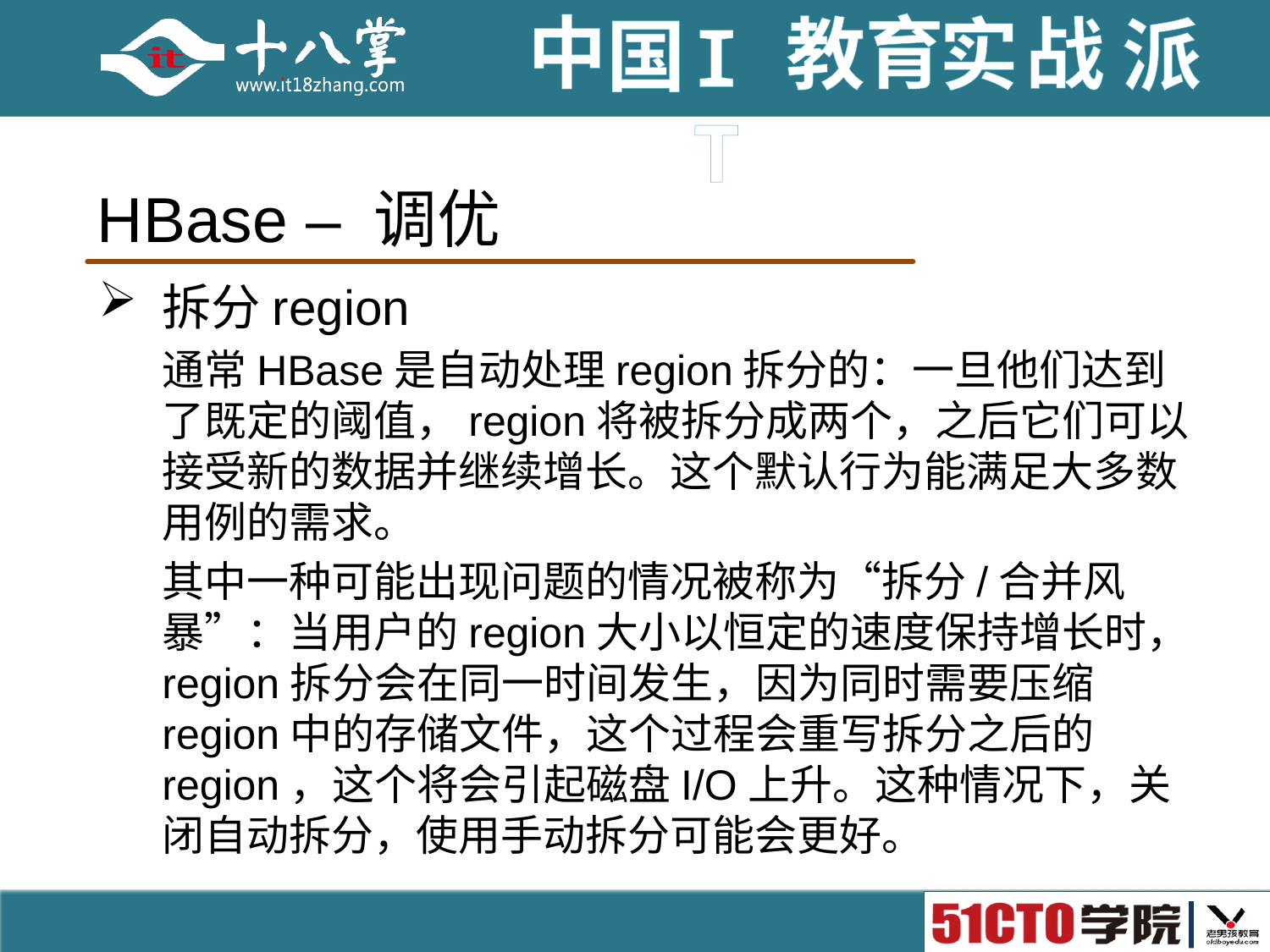

# HBase – 调优
拆分region
通常HBase是自动处理region拆分的：一旦他们达到了既定的阈值，region将被拆分成两个，之后它们可以接受新的数据并继续增长。这个默认行为能满足大多数用例的需求。
其中一种可能出现问题的情况被称为“拆分/合并风暴”：当用户的region大小以恒定的速度保持增长时，region拆分会在同一时间发生，因为同时需要压缩region中的存储文件，这个过程会重写拆分之后的region，这个将会引起磁盘I/O上升。这种情况下，关闭自动拆分，使用手动拆分可能会更好。